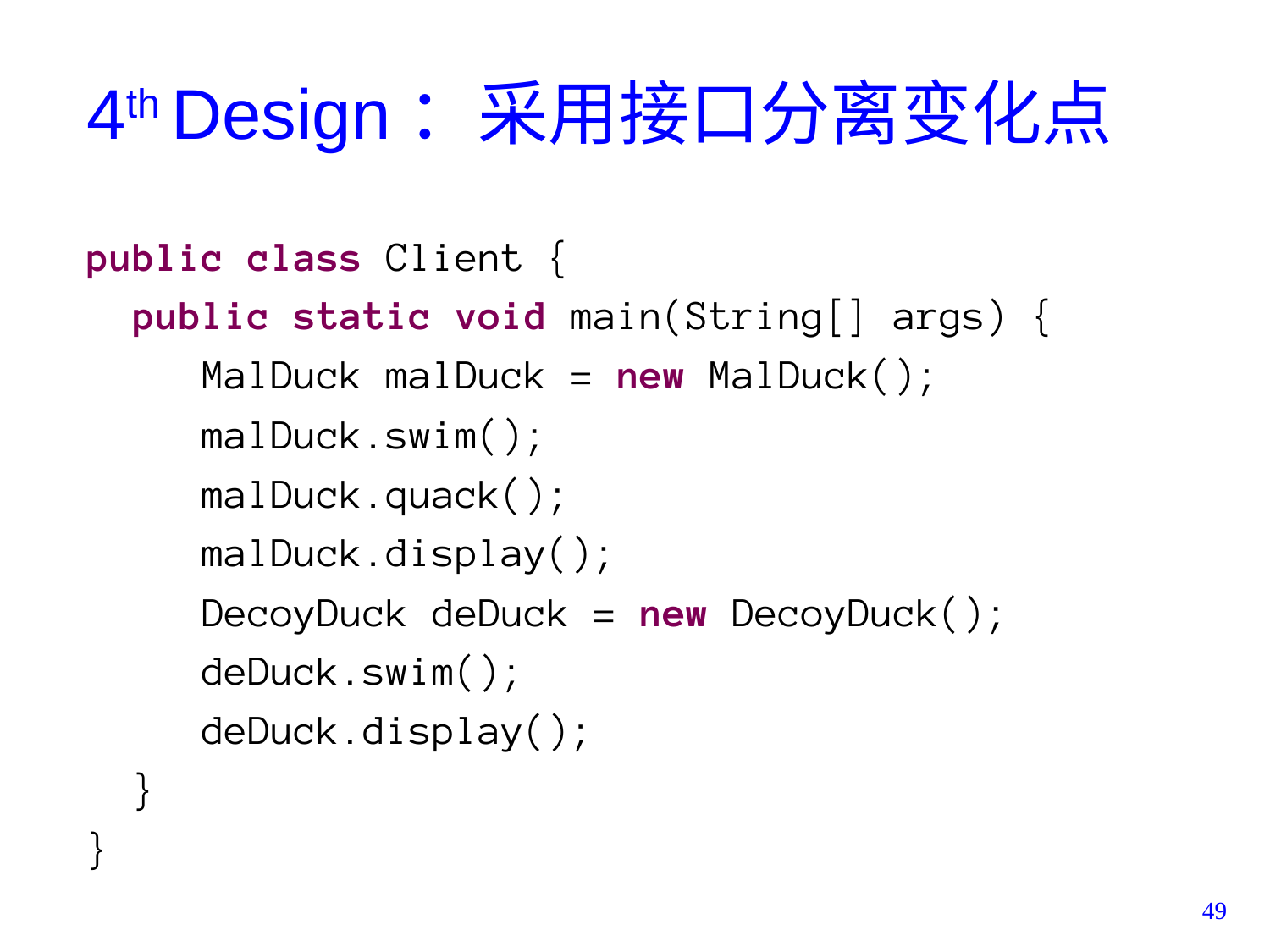

# 4th Design：采用接口分离变化点
public class Client {
  public static void main(String[] args) {
     MalDuck malDuck = new MalDuck();
     malDuck.swim();
     malDuck.quack();
     malDuck.display();
     DecoyDuck deDuck = new DecoyDuck();
     deDuck.swim();
     deDuck.display();
  }
}
49